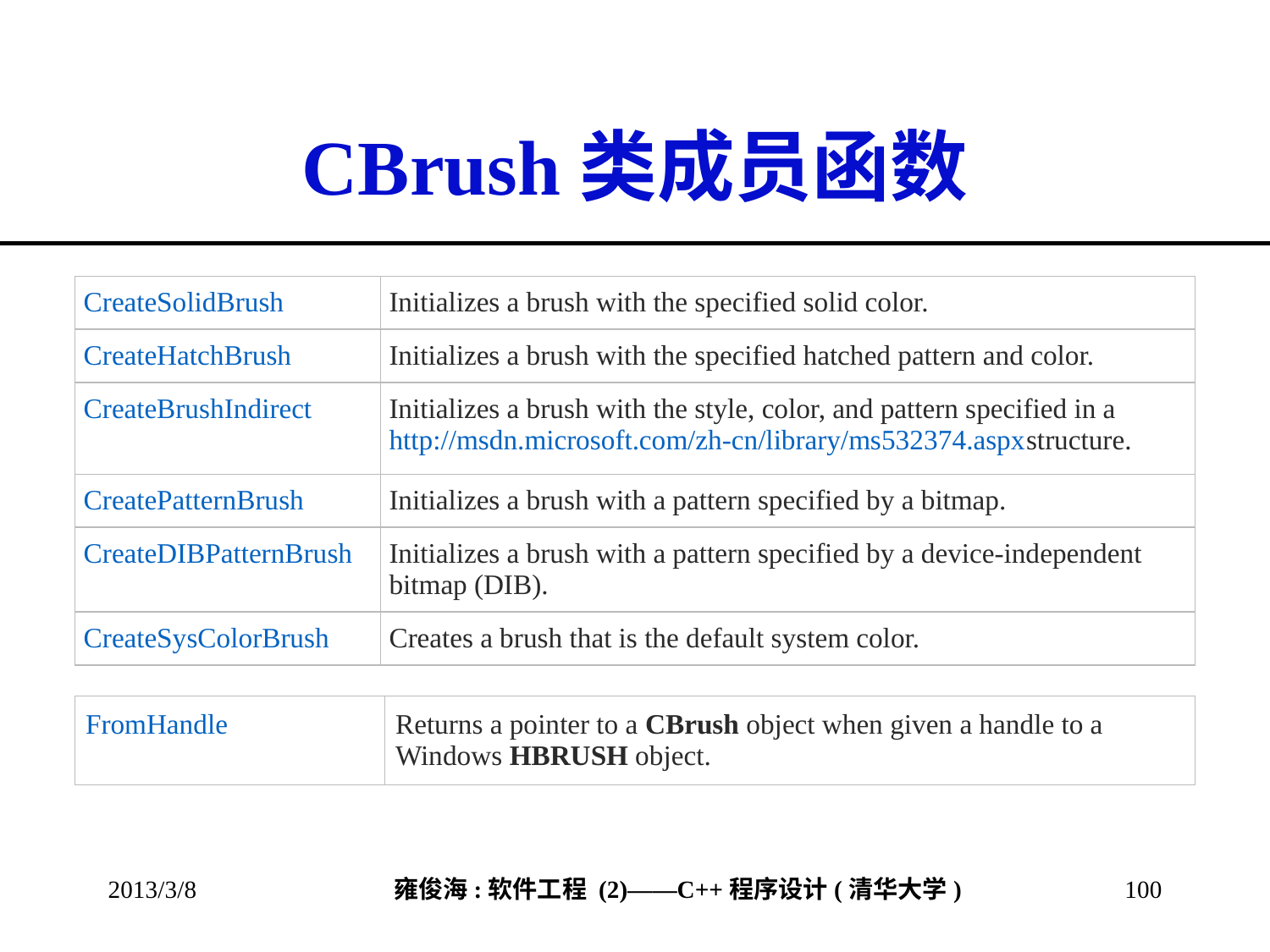

# CBrush类成员函数
| CreateSolidBrush | Initializes a brush with the specified solid color. |
| --- | --- |
| CreateHatchBrush | Initializes a brush with the specified hatched pattern and color. |
| CreateBrushIndirect | Initializes a brush with the style, color, and pattern specified in ahttp://msdn.microsoft.com/zh-cn/library/ms532374.aspxstructure. |
| CreatePatternBrush | Initializes a brush with a pattern specified by a bitmap. |
| CreateDIBPatternBrush | Initializes a brush with a pattern specified by a device-independent bitmap (DIB). |
| CreateSysColorBrush | Creates a brush that is the default system color. |
| FromHandle | Returns a pointer to a CBrush object when given a handle to a Windows HBRUSH object. |
| --- | --- |
2013/3/8
100